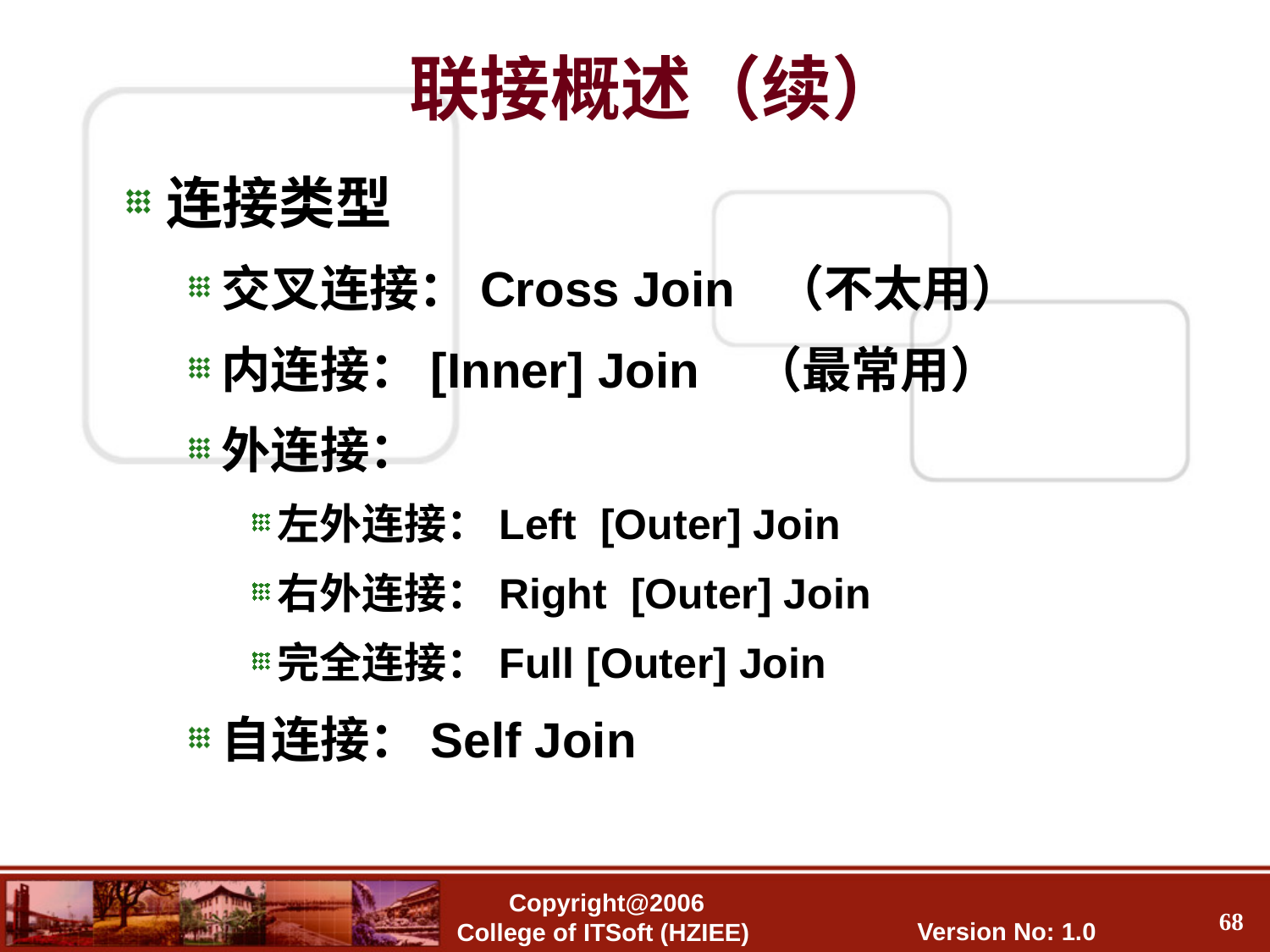

联接概述（续）
连接类型
交叉连接：Cross Join  （不太用）
内连接：[Inner] Join   （最常用）
外连接：
左外连接：Left  [Outer] Join
右外连接：Right  [Outer] Join
完全连接：Full [Outer] Join
自连接：Self Join